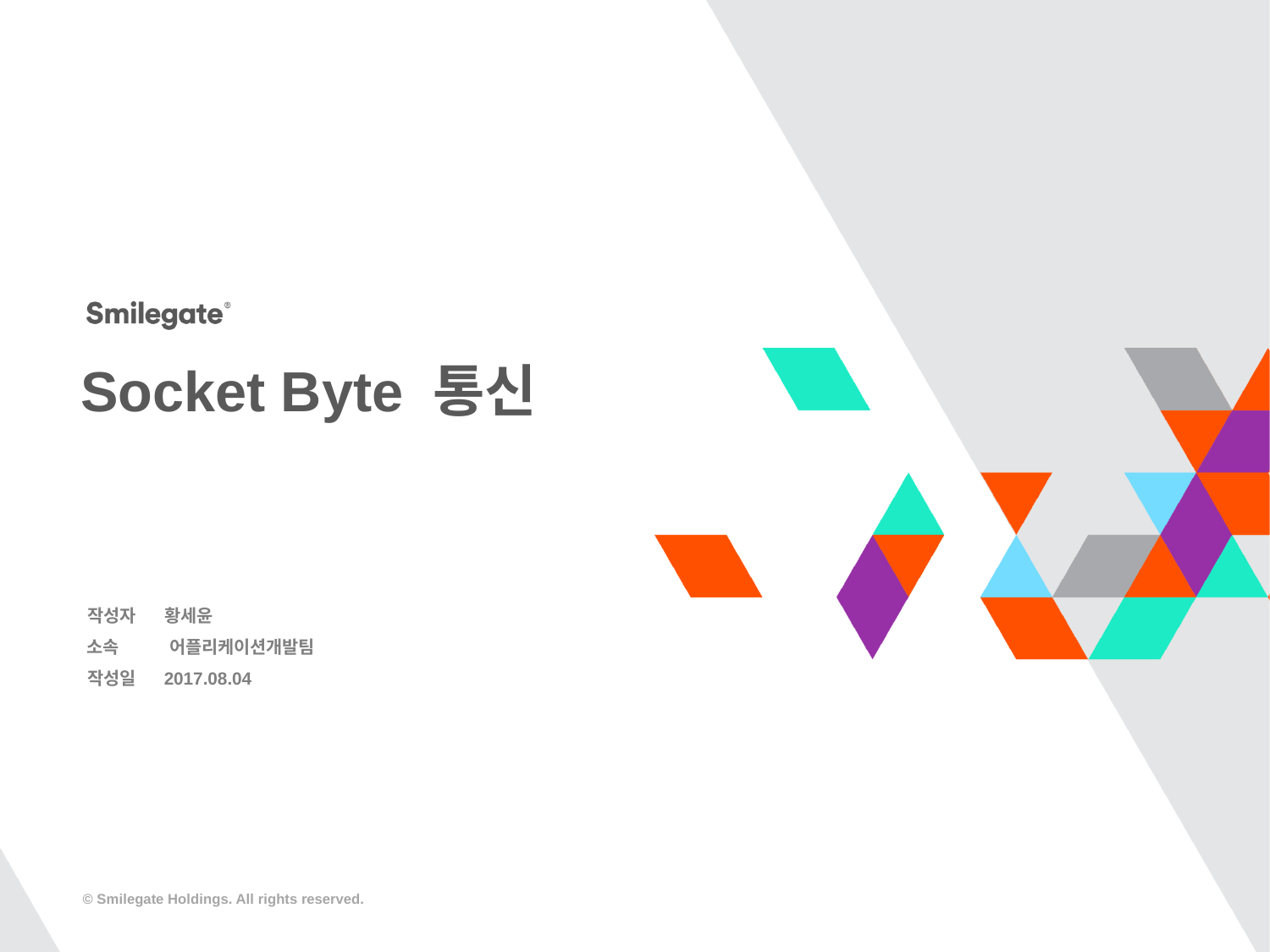

Socket Byte 통신
황세윤
작성자
어플리케이션개발팀
소속
2017.08.04
작성일